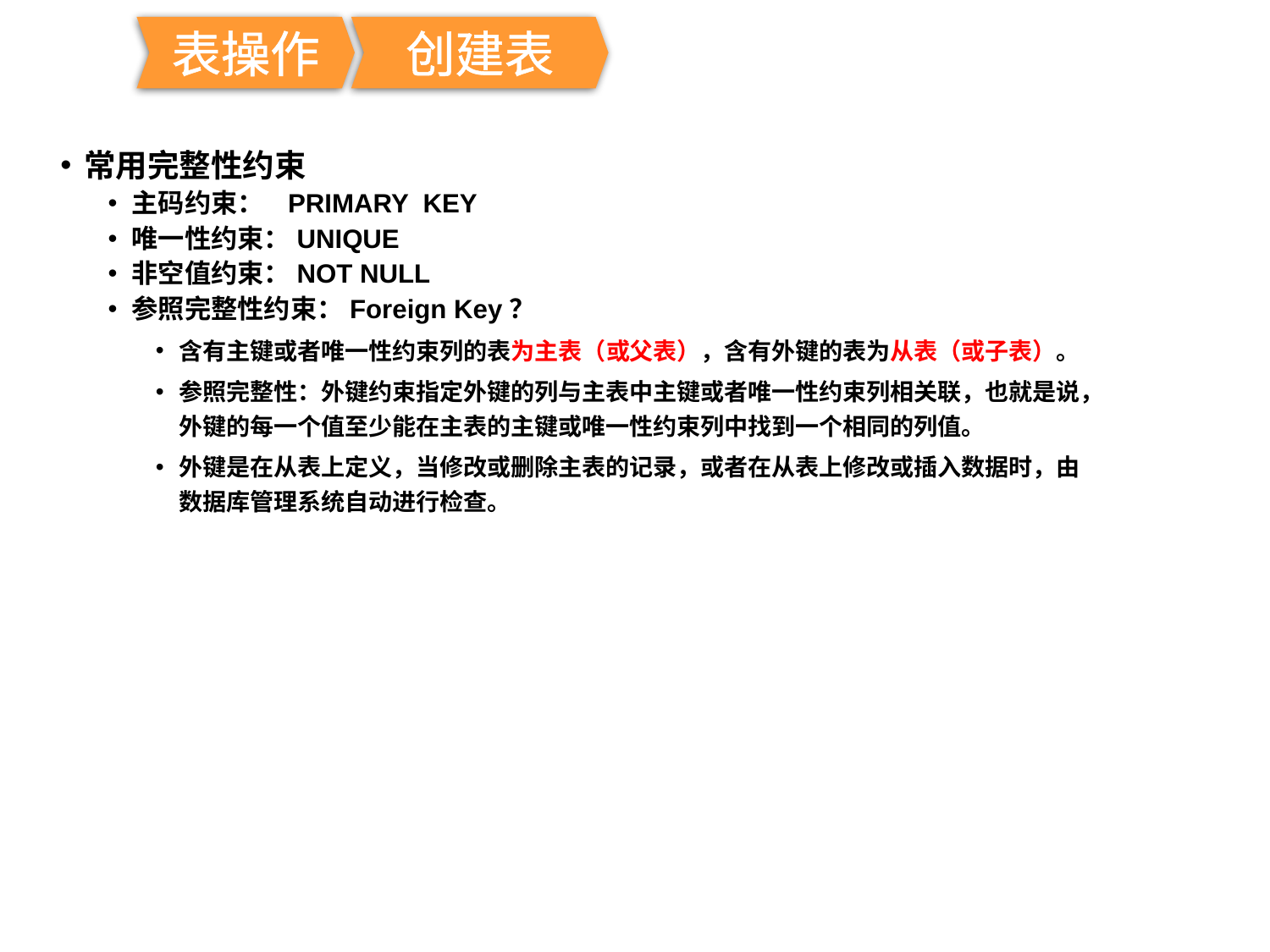

创建表
表操作

常用完整性约束
主码约束：   PRIMARY  KEY
唯一性约束：UNIQUE
非空值约束：NOT NULL
参照完整性约束：Foreign Key？
含有主键或者唯一性约束列的表为主表（或父表），含有外键的表为从表（或子表）。
参照完整性：外键约束指定外键的列与主表中主键或者唯一性约束列相关联，也就是说，外键的每一个值至少能在主表的主键或唯一性约束列中找到一个相同的列值。
外键是在从表上定义，当修改或删除主表的记录，或者在从表上修改或插入数据时，由数据库管理系统自动进行检查。